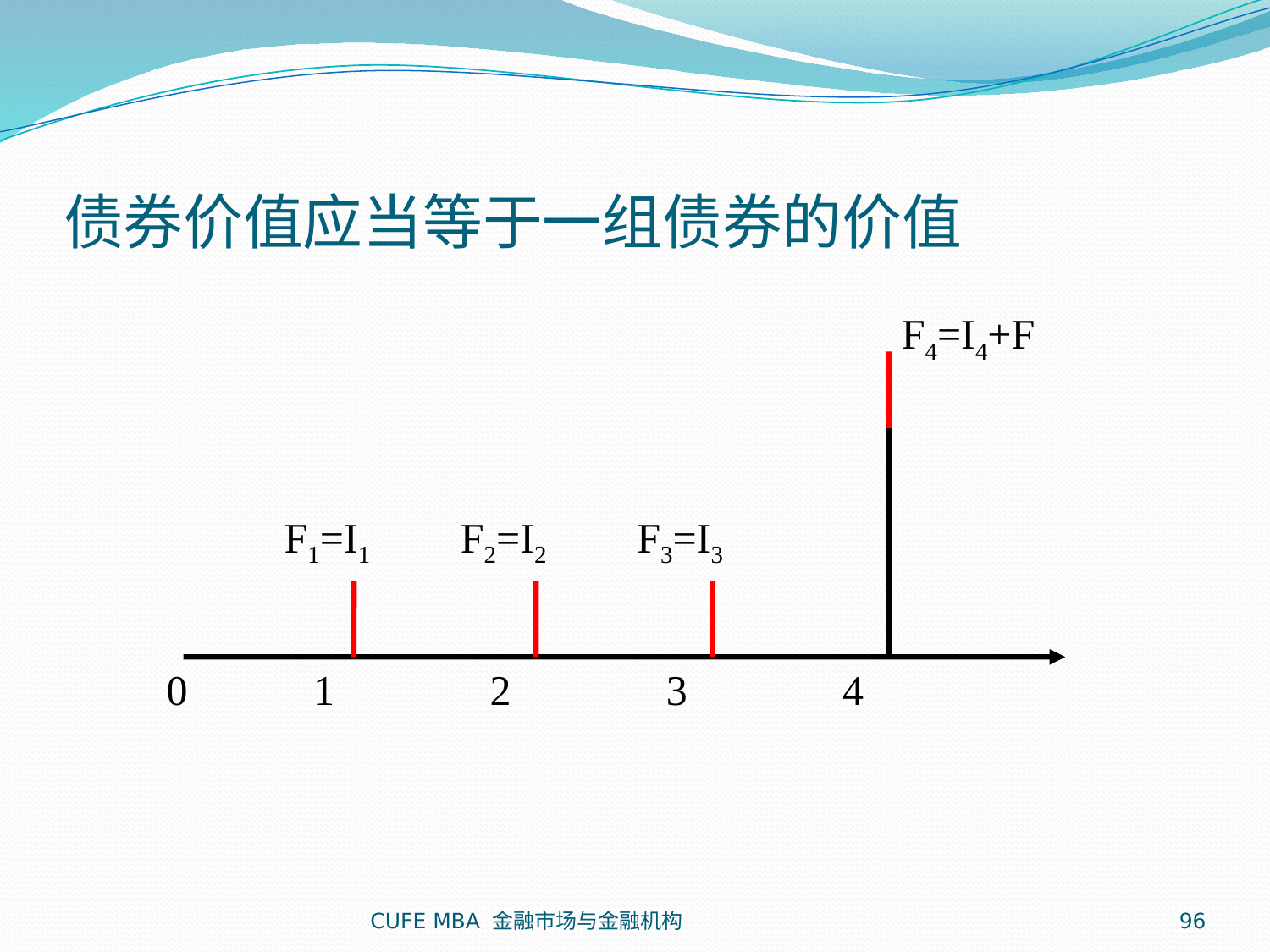

# 债券价值应当等于一组债券的价值

F4=I4+F

F1=I1

F2=I2

F3=I3

0

1
2
3
4
CUFE MBA 金融市场与金融机构
96